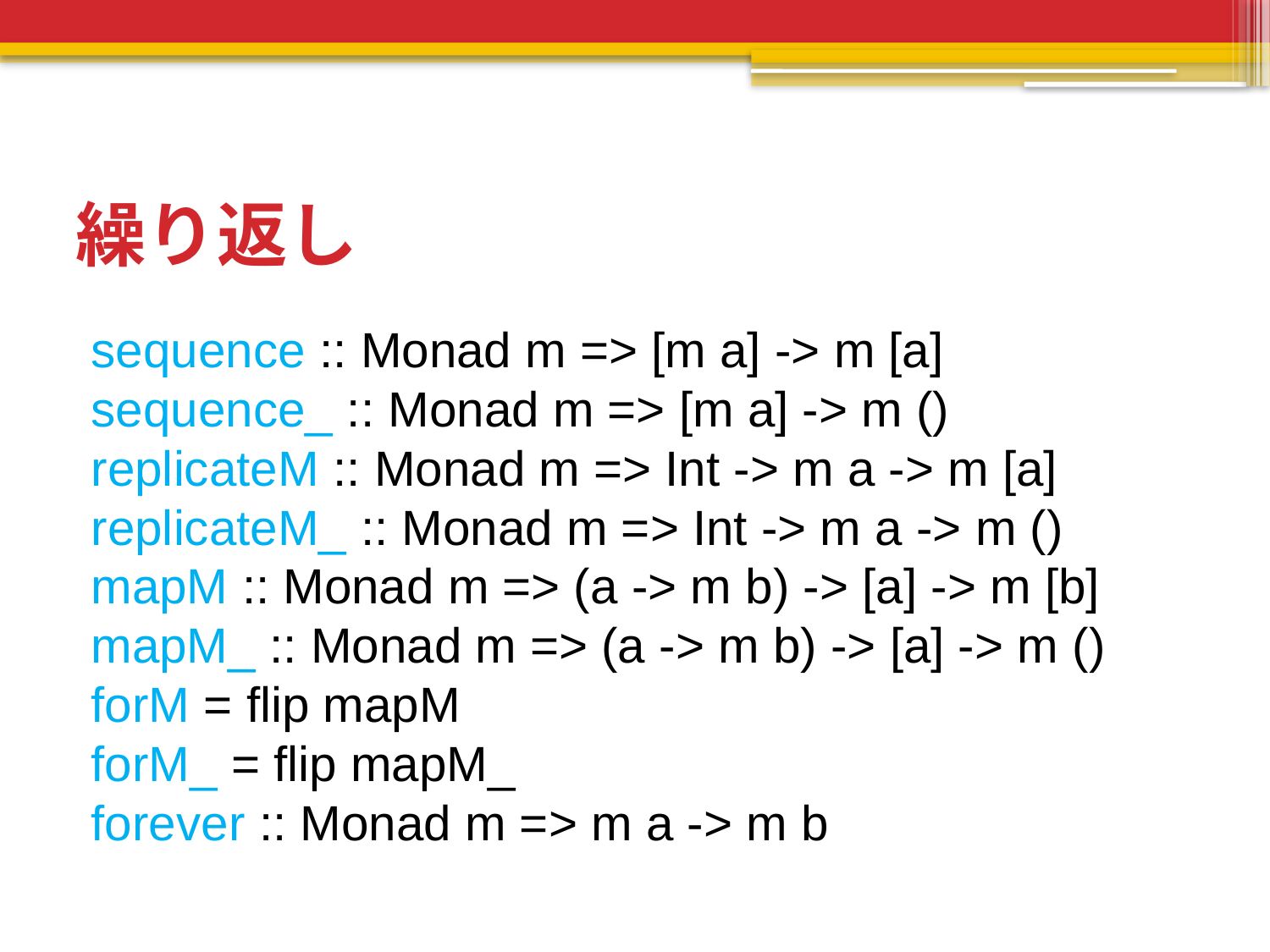

# 繰り返し
sequence :: Monad m => [m a] -> m [a]
sequence_ :: Monad m => [m a] -> m ()
replicateM :: Monad m => Int -> m a -> m [a]
replicateM_ :: Monad m => Int -> m a -> m ()
mapM :: Monad m => (a -> m b) -> [a] -> m [b]
mapM_ :: Monad m => (a -> m b) -> [a] -> m ()
forM = flip mapM
forM_ = flip mapM_
forever :: Monad m => m a -> m b